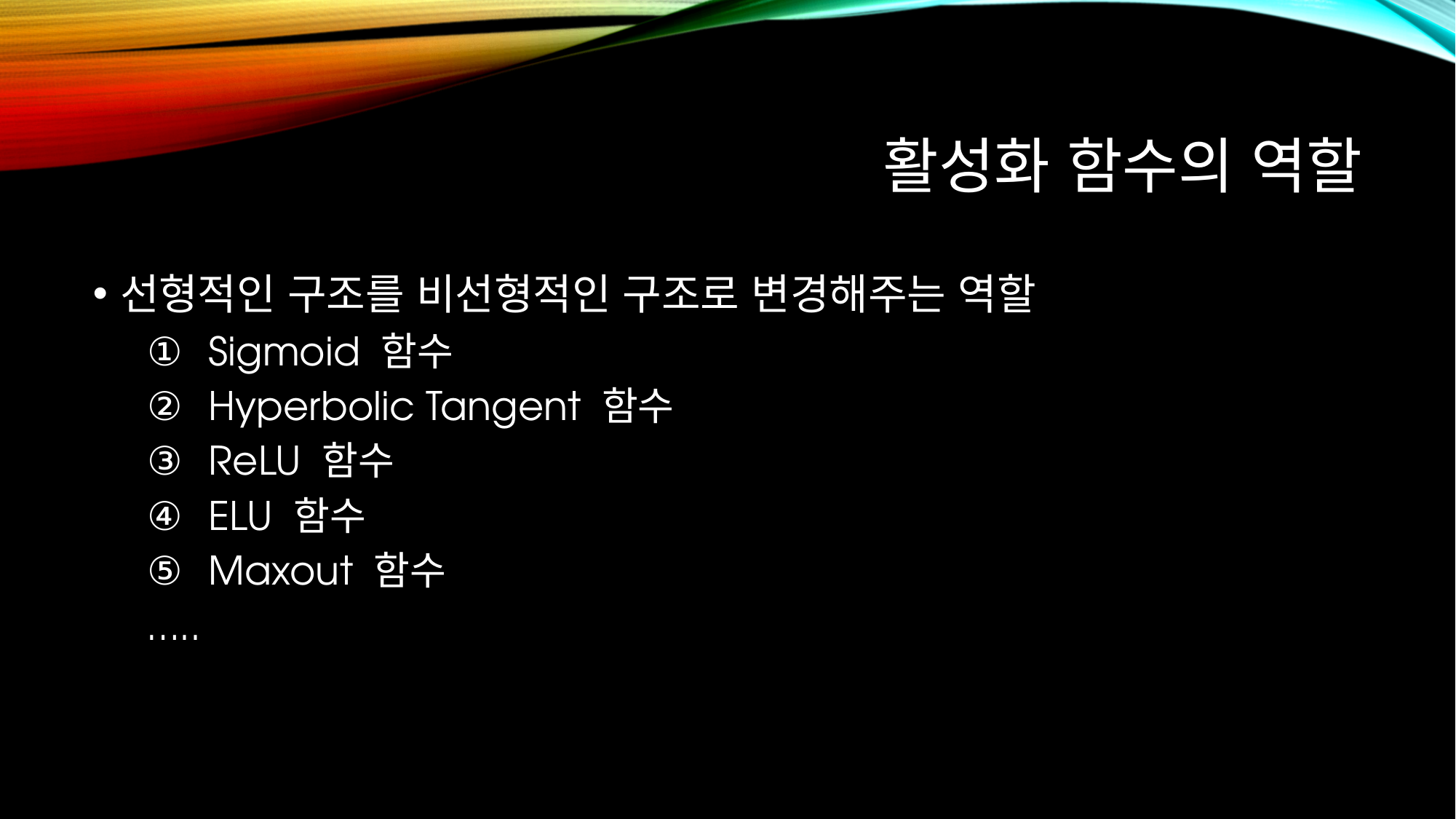

# 활성화 함수의 역할
선형적인 구조를 비선형적인 구조로 변경해주는 역할
Sigmoid 함수
Hyperbolic Tangent 함수
ReLU 함수
ELU 함수
Maxout 함수
…..